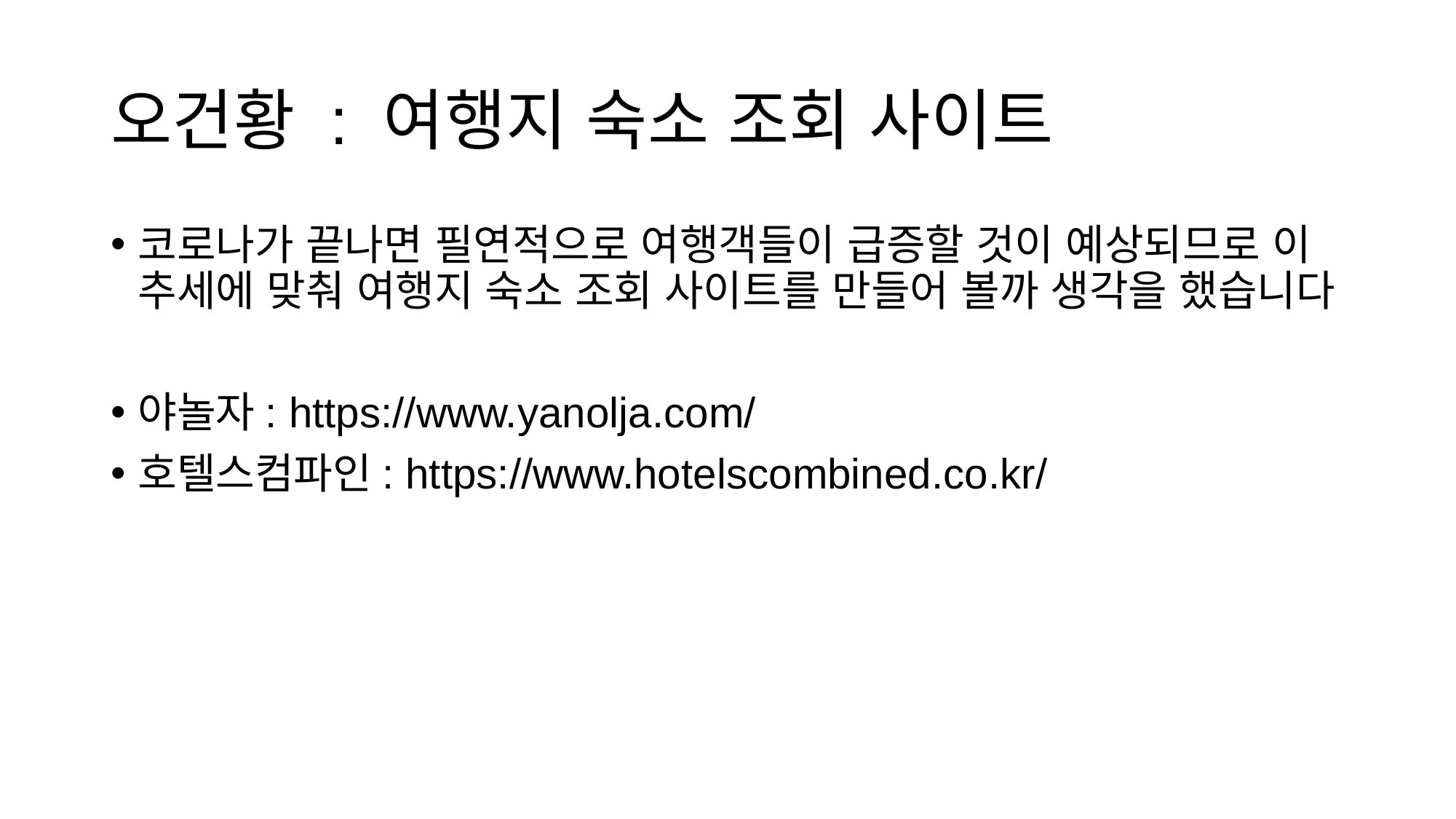

# 오건황 : 여행지 숙소 조회 사이트
코로나가 끝나면 필연적으로 여행객들이 급증할 것이 예상되므로 이 추세에 맞춰 여행지 숙소 조회 사이트를 만들어 볼까 생각을 했습니다

야놀자: https://www.yanolja.com/
호텔스컴파인: https://www.hotelscombined.co.kr/